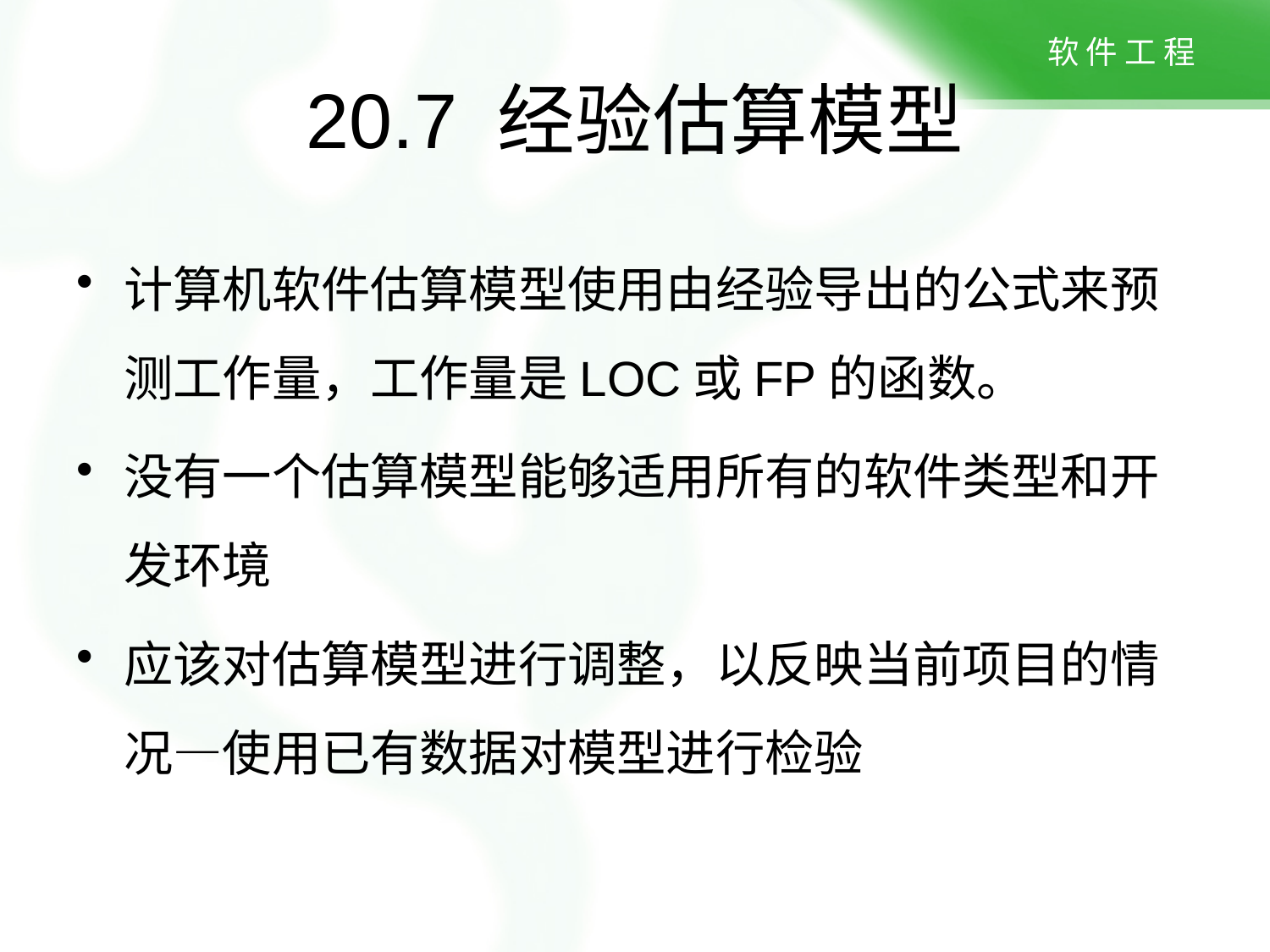

# 20.7 经验估算模型
计算机软件估算模型使用由经验导出的公式来预测工作量，工作量是LOC或FP的函数。
没有一个估算模型能够适用所有的软件类型和开发环境
应该对估算模型进行调整，以反映当前项目的情况—使用已有数据对模型进行检验